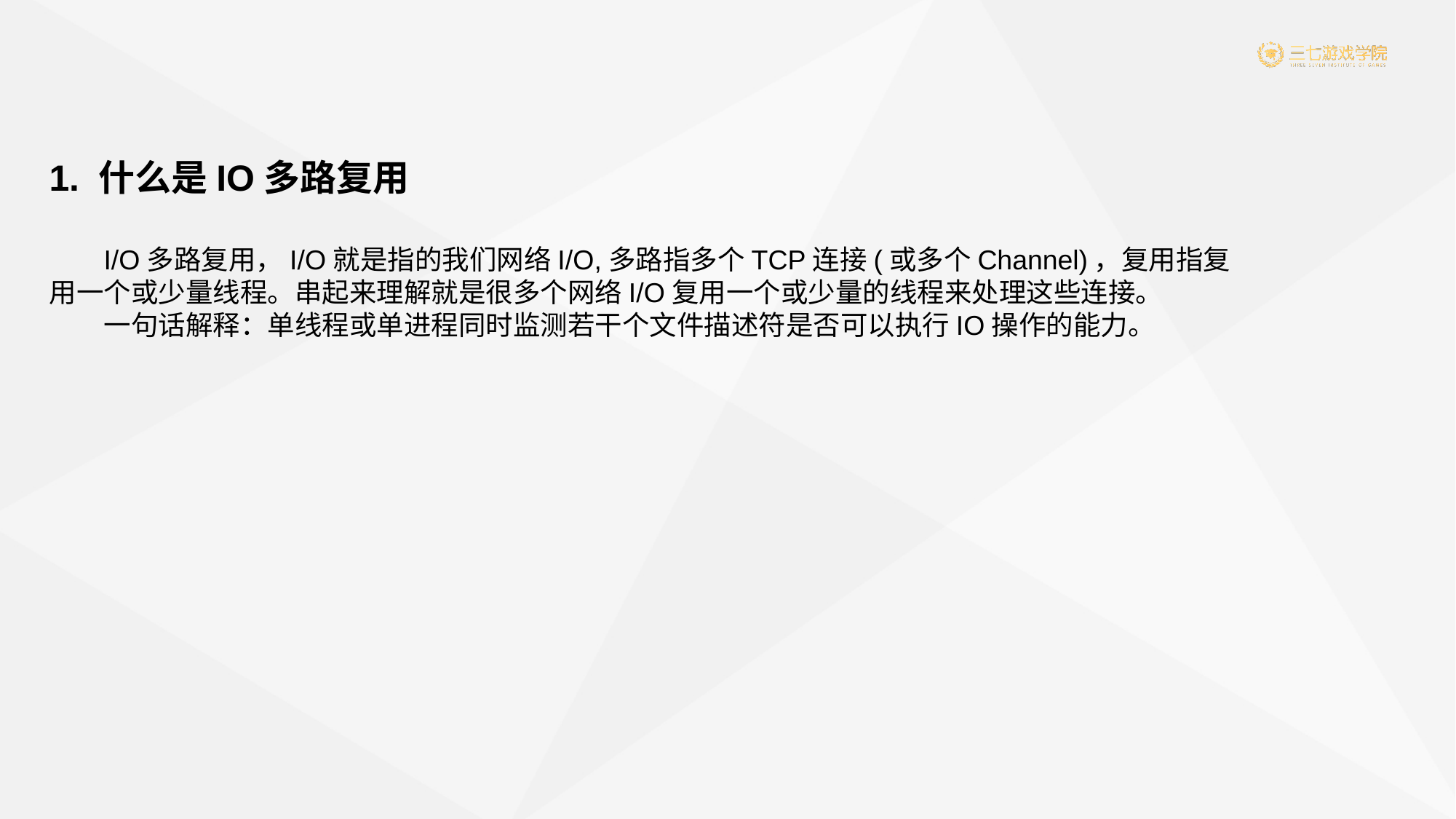

1. 什么是IO多路复用

I/O多路复用，I/O就是指的我们网络I/O,多路指多个TCP连接(或多个Channel)，复用指复用一个或少量线程。串起来理解就是很多个网络I/O复用一个或少量的线程来处理这些连接。
一句话解释：单线程或单进程同时监测若干个文件描述符是否可以执行IO操作的能力。